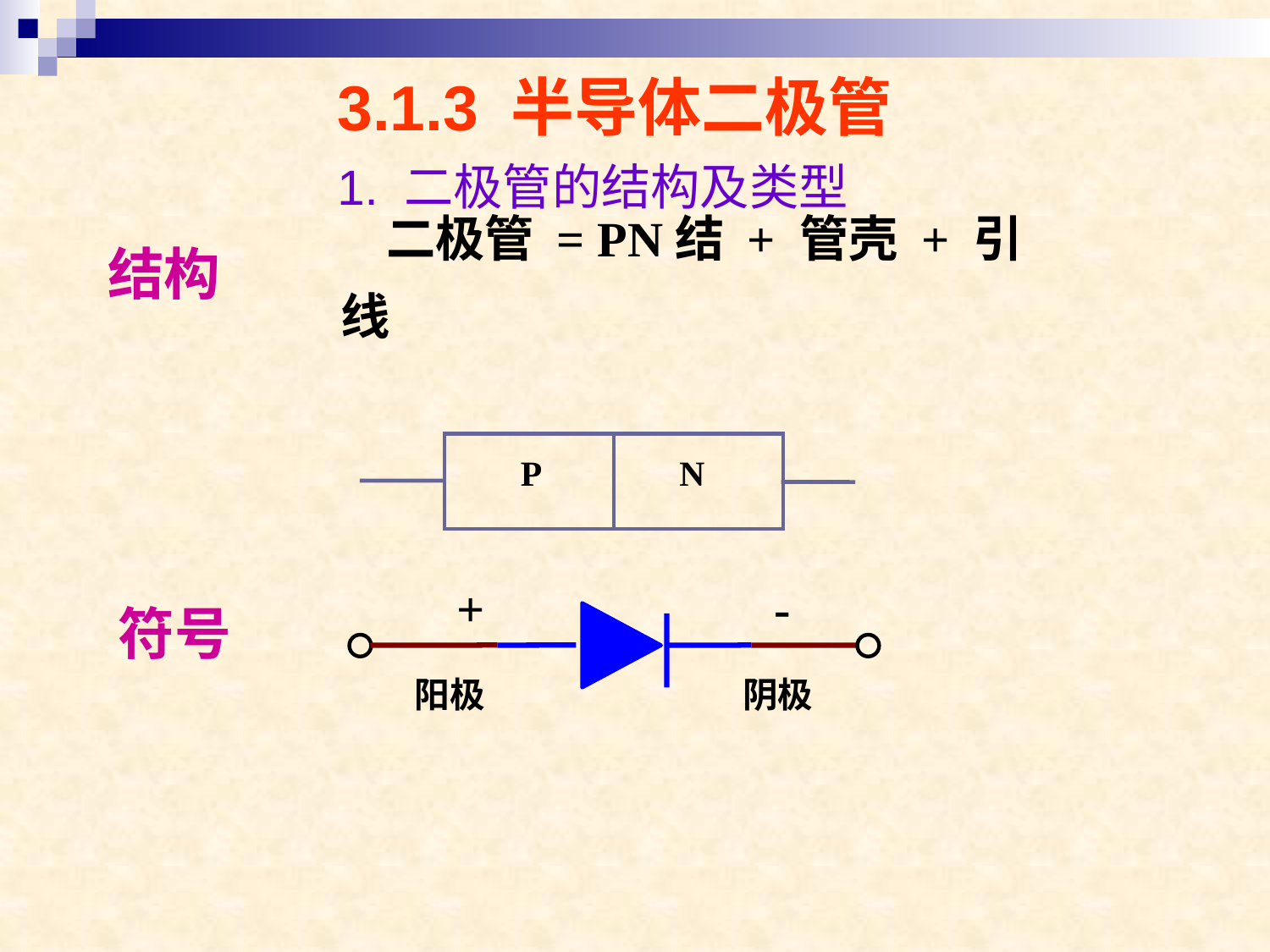

3.1.3 半导体二极管
1. 二极管的结构及类型
   二极管 = PN结 + 管壳 + 引线
结构

P
N

+
阳极
-
阴极
符号